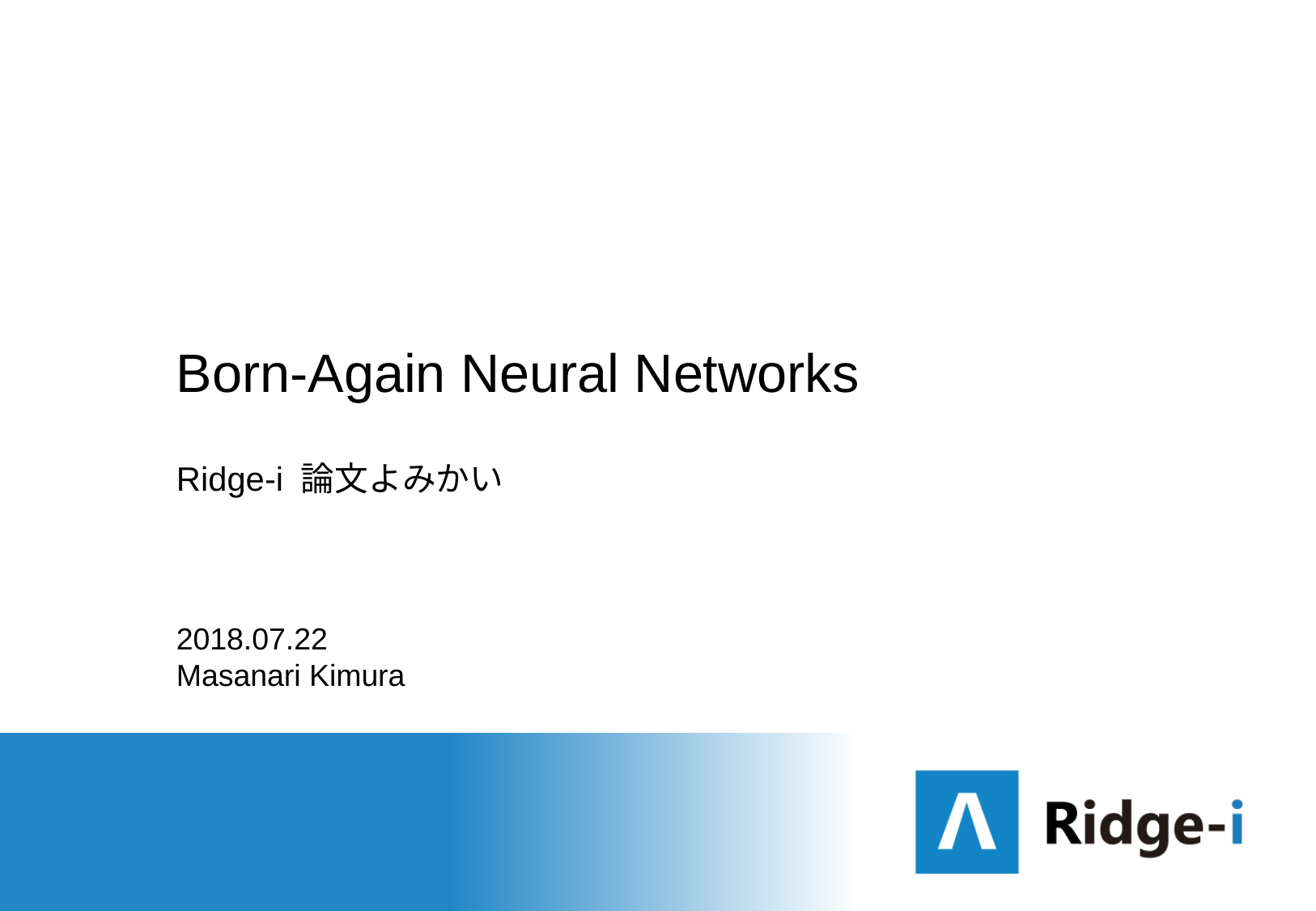

# Born-Again Neural Networks Ridge-i 論文よみかい
2018.07.22
Masanari Kimura